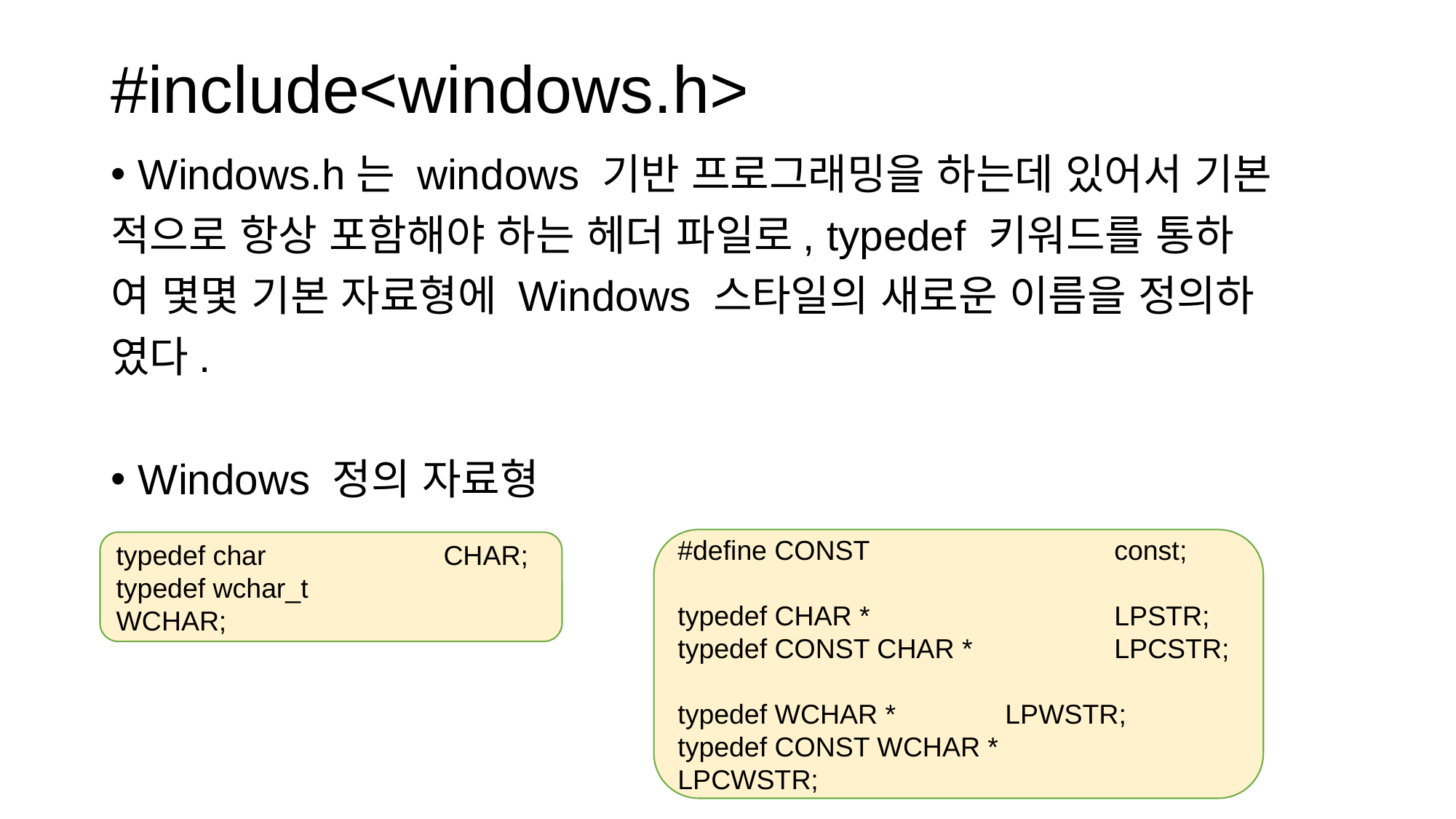

# #include<windows.h>
Windows.h는 windows 기반 프로그래밍을 하는데 있어서 기본
적으로 항상 포함해야 하는 헤더 파일로, typedef 키워드를 통하
여 몇몇 기본 자료형에 Windows 스타일의 새로운 이름을 정의하
였다.

Windows 정의 자료형

#define CONST			const;

typedef CHAR *			LPSTR;
typedef CONST CHAR *		LPCSTR;

typedef WCHAR *		LPWSTR;
typedef CONST WCHAR *		LPCWSTR;
typedef char		CHAR;
typedef wchar_t	 	WCHAR;